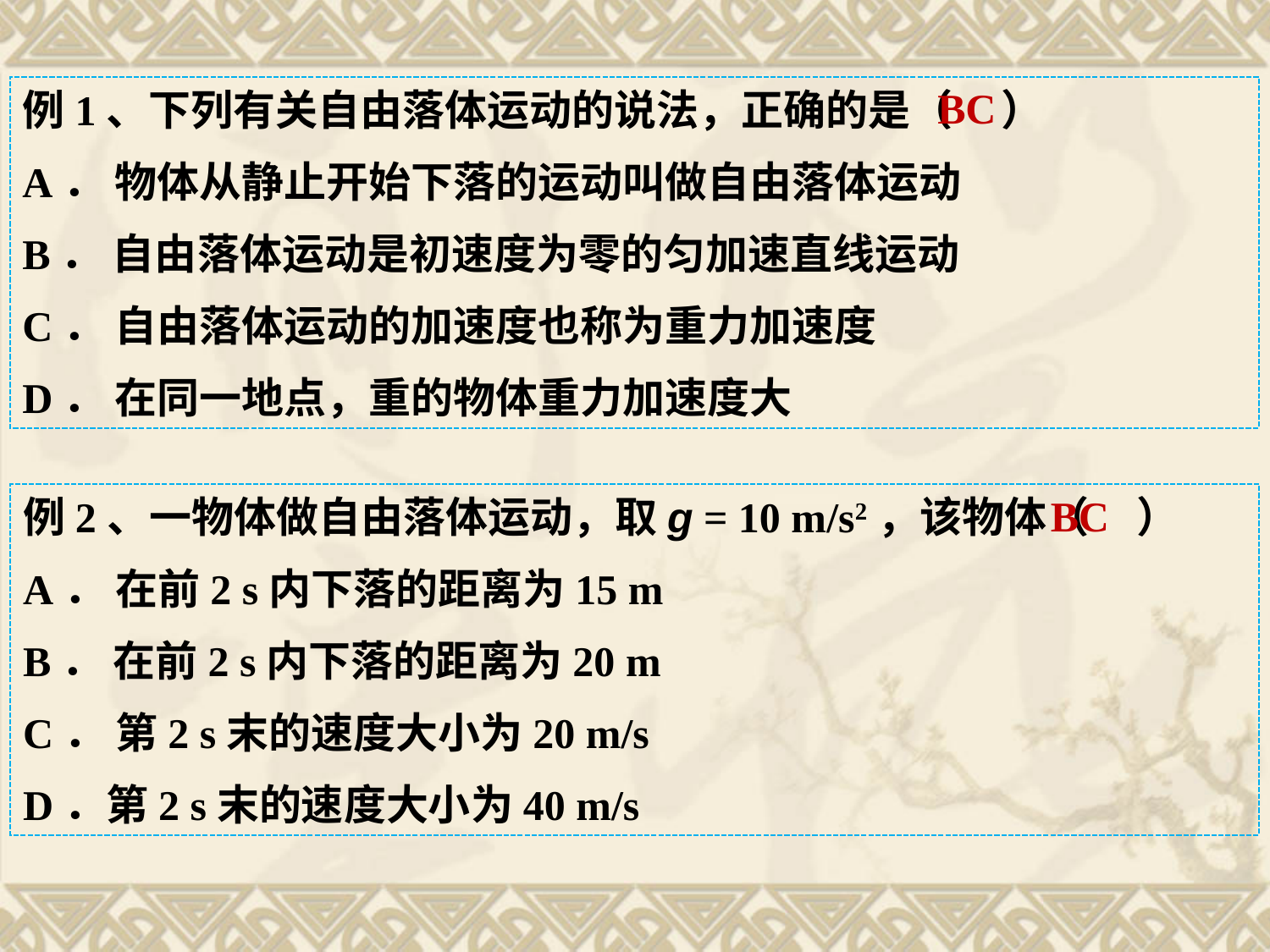

BC
例1、下列有关自由落体运动的说法，正确的是（     ）
A． 物体从静止开始下落的运动叫做自由落体运动
B． 自由落体运动是初速度为零的匀加速直线运动
C． 自由落体运动的加速度也称为重力加速度
D． 在同一地点，重的物体重力加速度大
BC
例2、一物体做自由落体运动，取g = 10 m/s2，该物体（     ）
A． 在前2 s内下落的距离为15 m
B． 在前2 s内下落的距离为20 m
C． 第2 s末的速度大小为20 m/s
D．第2 s末的速度大小为40 m/s